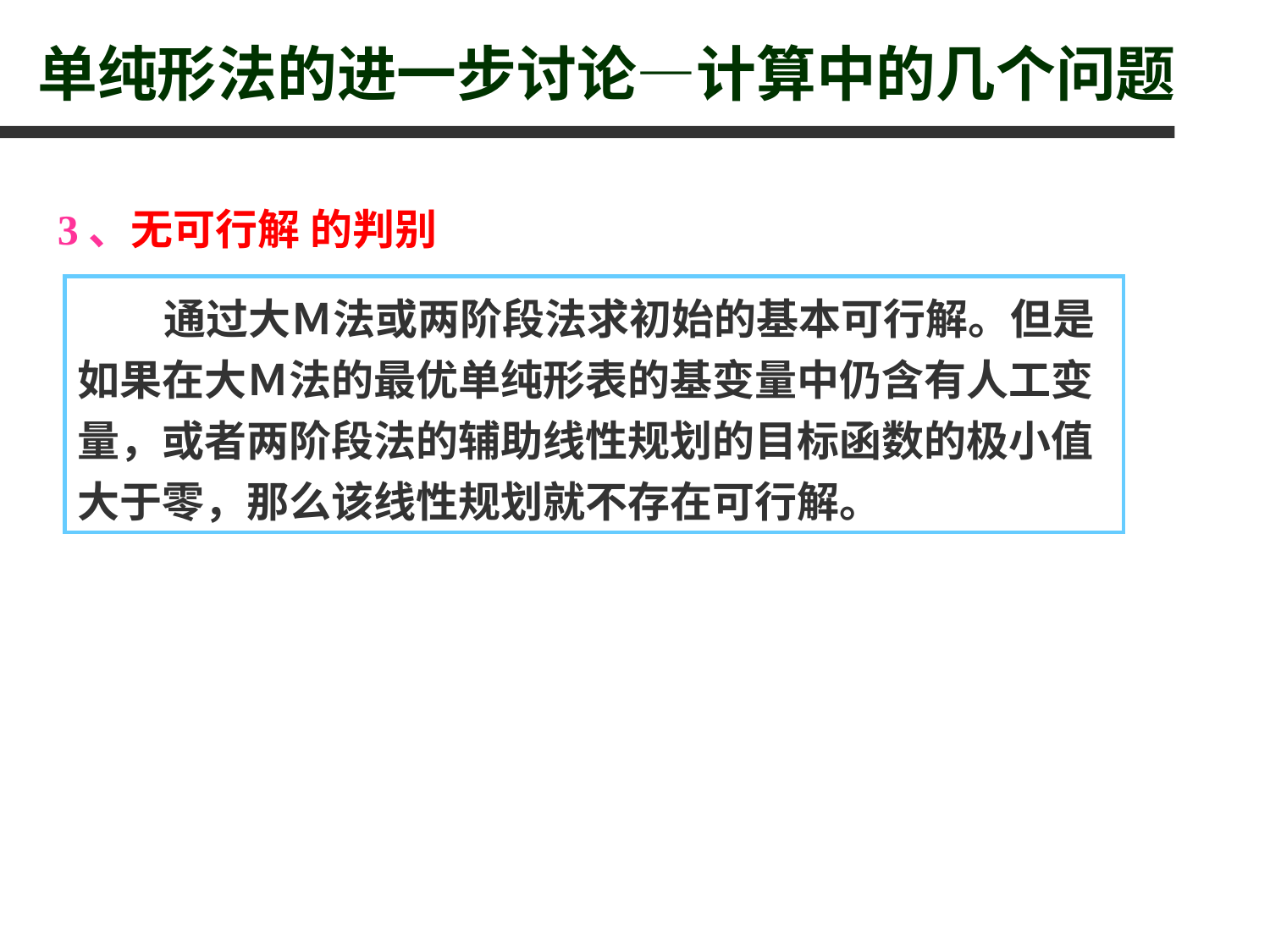

# 单纯形法的进一步讨论—计算中的几个问题
3、无可行解 的判别
        通过大Ｍ法或两阶段法求初始的基本可行解。但是如果在大Ｍ法的最优单纯形表的基变量中仍含有人工变量，或者两阶段法的辅助线性规划的目标函数的极小值大于零，那么该线性规划就不存在可行解。